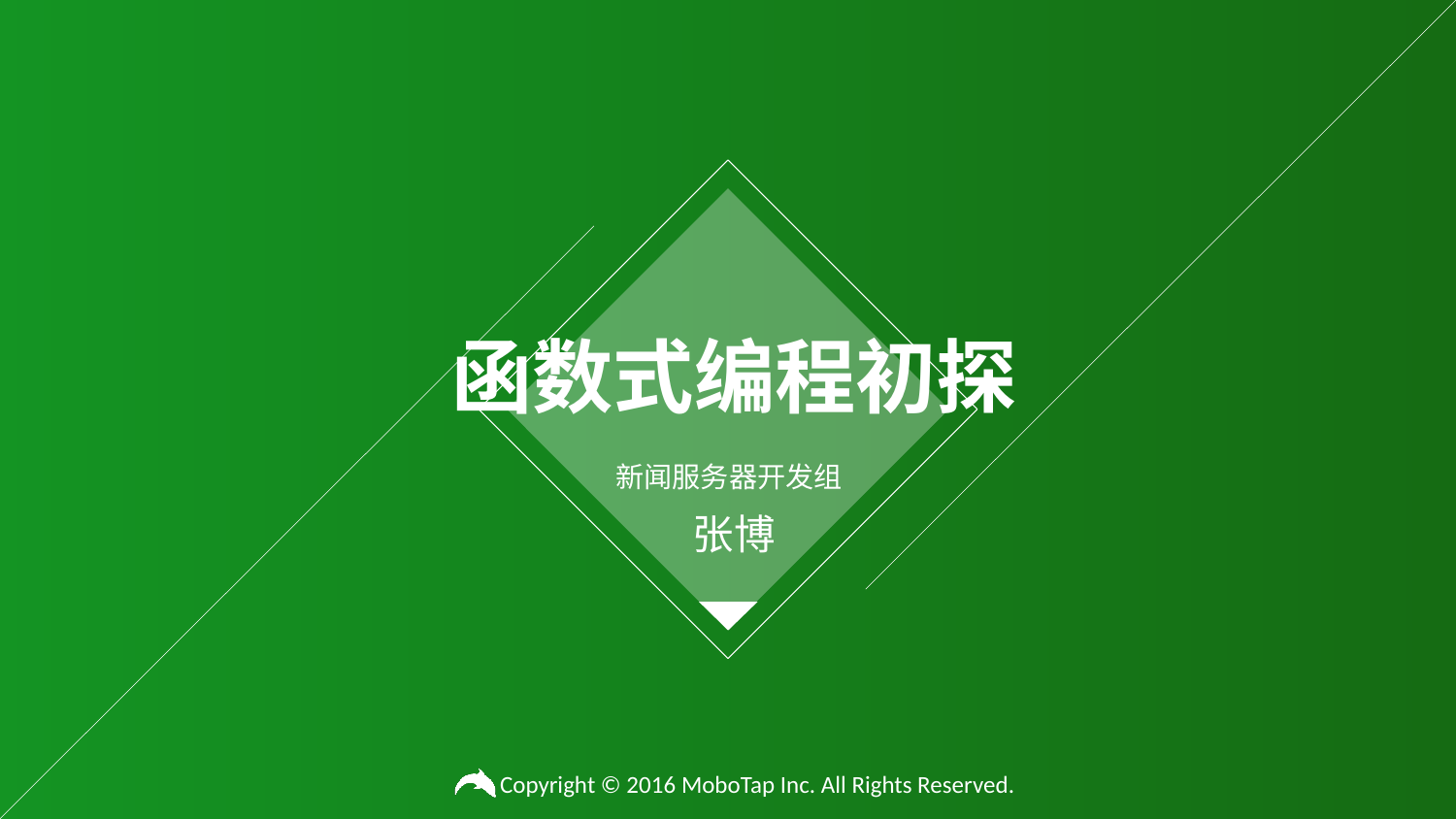

# 函数式编程初探
新闻服务器开发组
张博
Copyright © 2016 MoboTap Inc. All Rights Reserved.